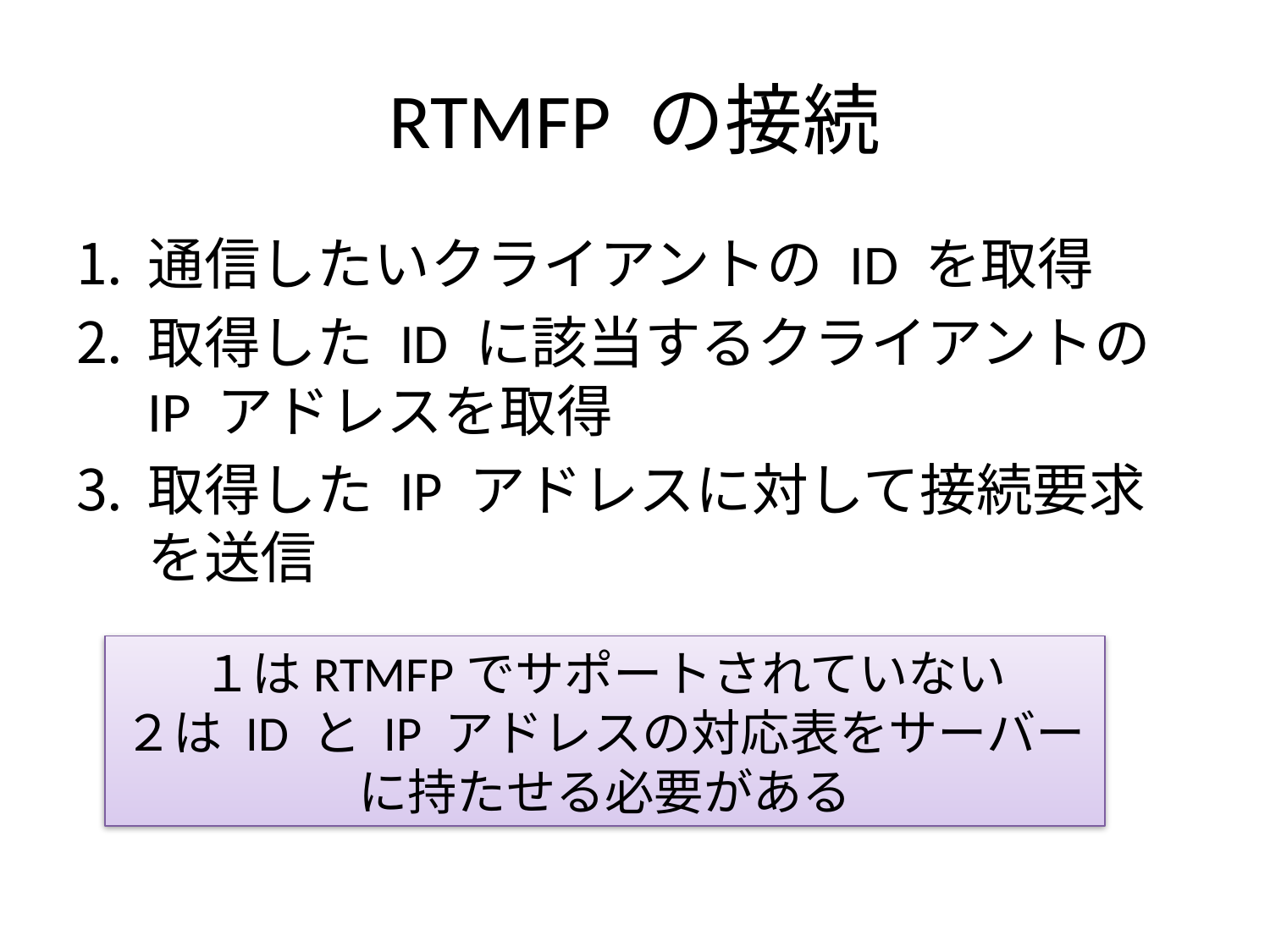

# RTMFP の接続
通信したいクライアントの ID を取得
取得した ID に該当するクライアントの IP アドレスを取得
取得した IP アドレスに対して接続要求を送信
１はRTMFPでサポートされていない
２は ID と IP アドレスの対応表をサーバーに持たせる必要がある